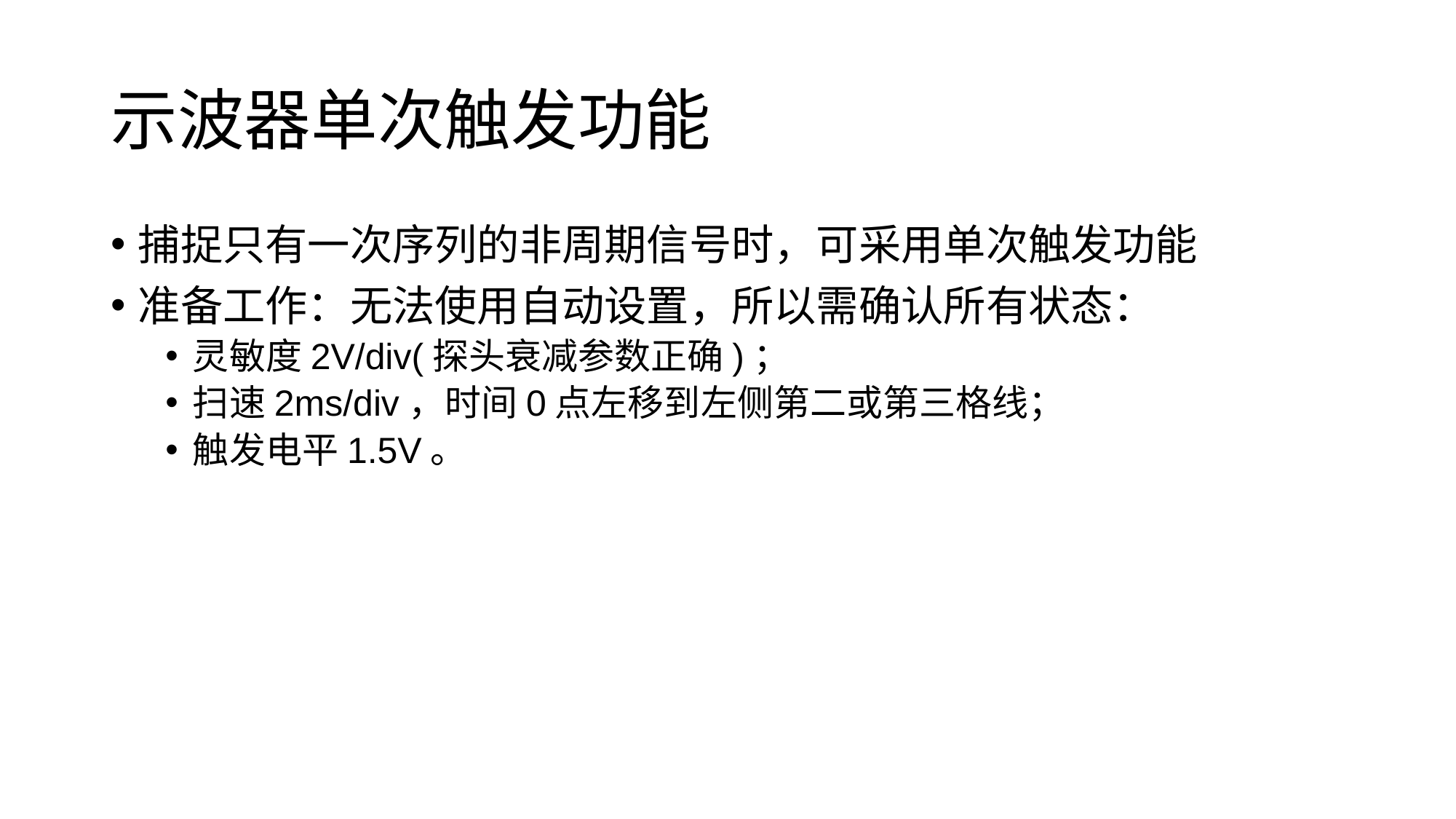

# 示波器单次触发功能
捕捉只有一次序列的非周期信号时，可采用单次触发功能
准备工作：无法使用自动设置，所以需确认所有状态：
灵敏度2V/div(探头衰减参数正确)；
扫速2ms/div，时间0点左移到左侧第二或第三格线；
触发电平1.5V。